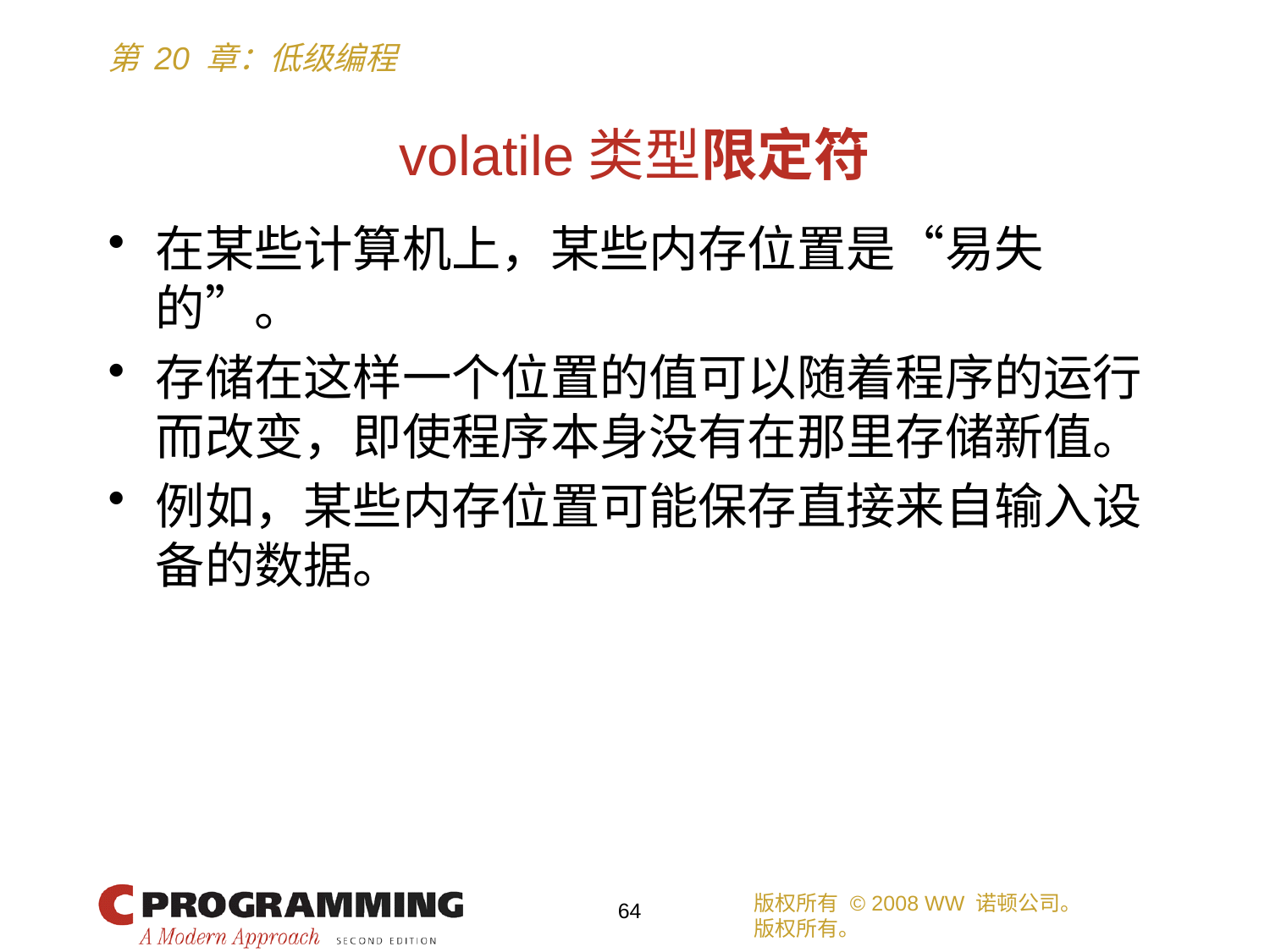

# volatile类型限定符
在某些计算机上，某些内存位置是“易失的”。
存储在这样一个位置的值可以随着程序的运行而改变，即使程序本身没有在那里存储新值。
例如，某些内存位置可能保存直接来自输入设备的数据。

版权所有 © 2008 WW 诺顿公司。
版权所有。
64